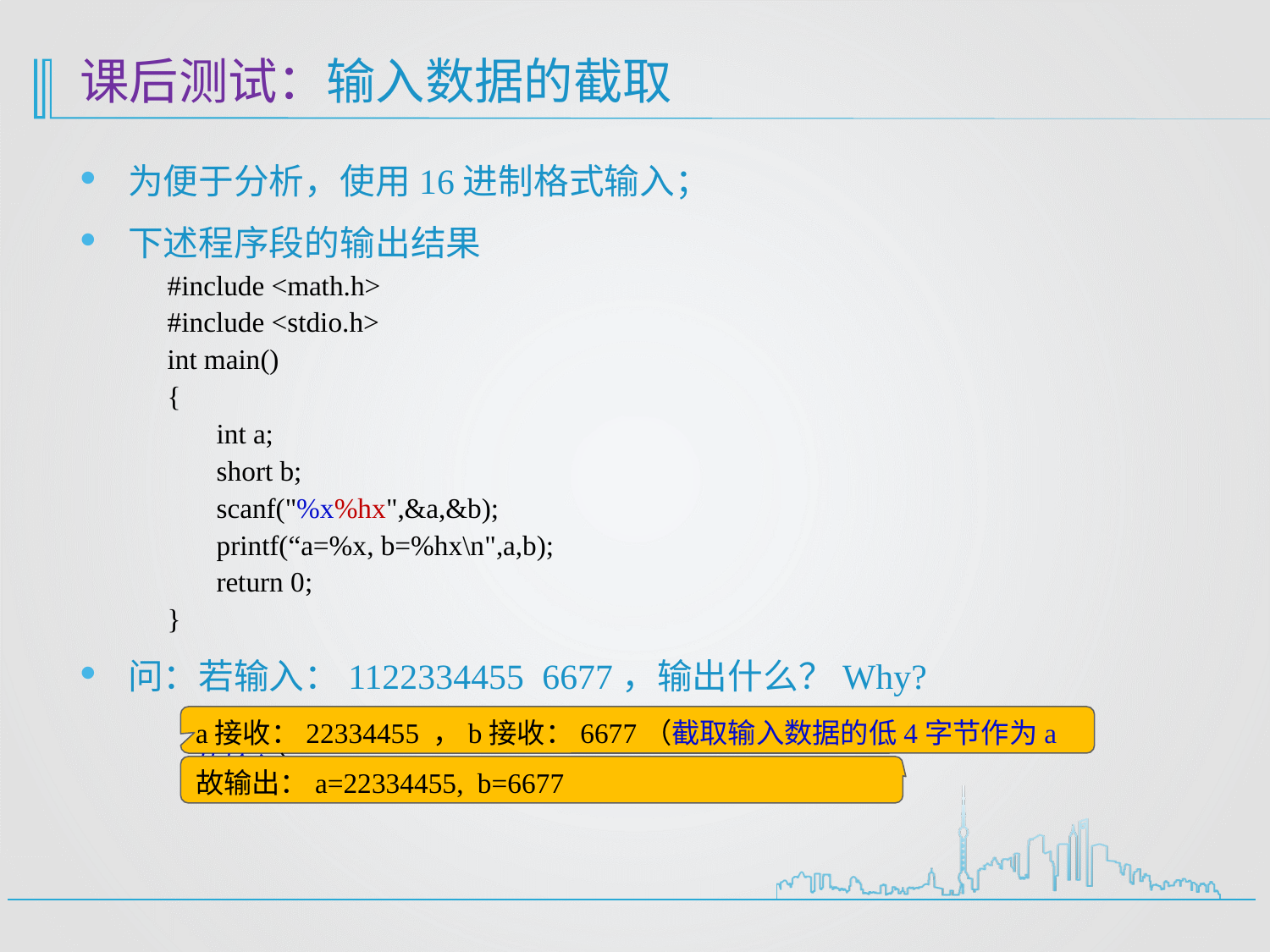

# 课后测试：输入数据的截取
为便于分析，使用16进制格式输入；
下述程序段的输出结果
#include <math.h>
#include <stdio.h>
int main()
{
       int a;
       short b;
       scanf("%x%hx",&a,&b);
       printf(“a=%x, b=%hx\n",a,b);
       return 0;
}
问：若输入：1122334455  6677，输出什么？Why?

a接收：22334455 ，b接收：6677（截取输入数据的低4字节作为a的输入）
故输出：a=22334455,  b=6677